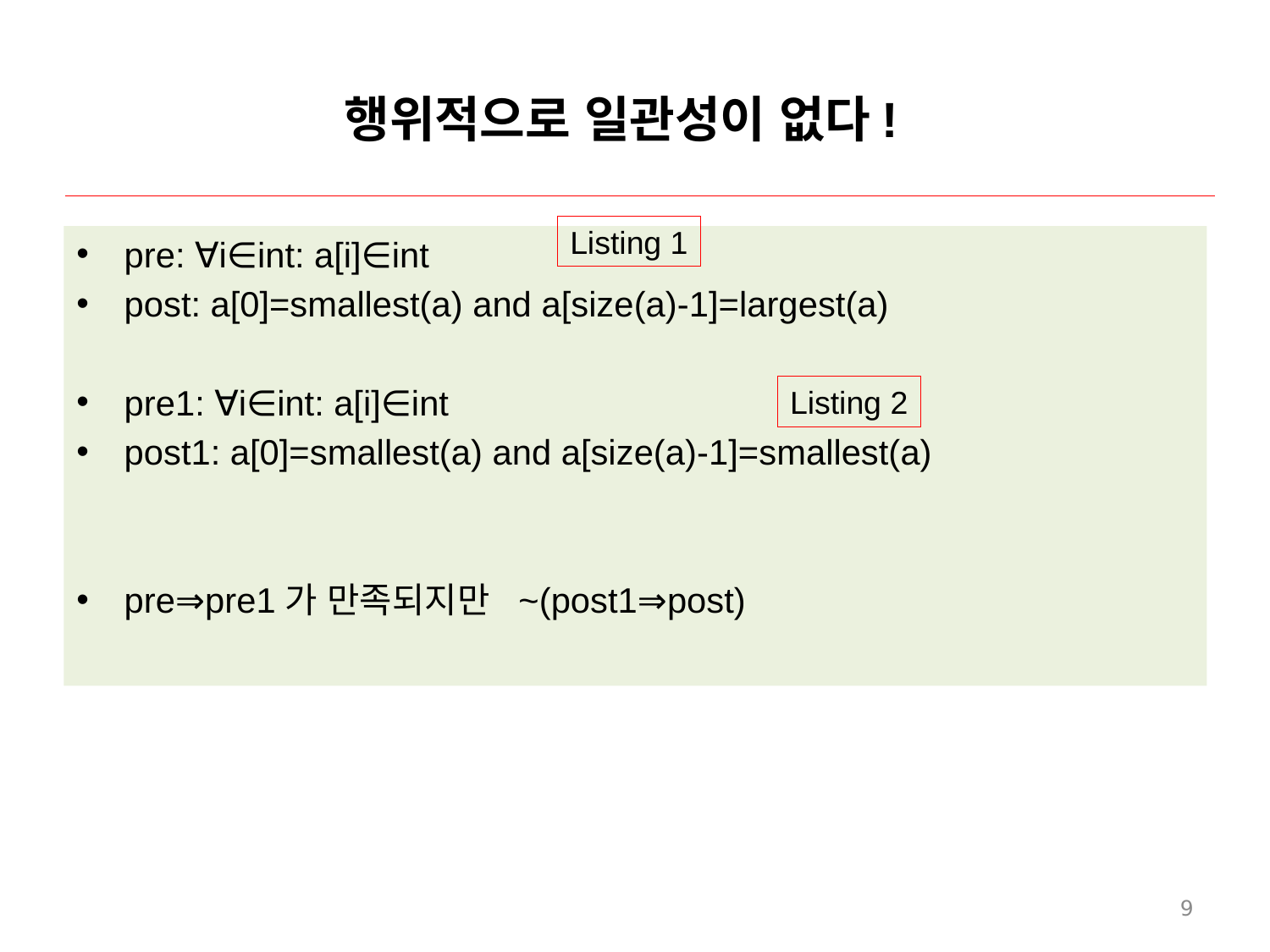

# 행위적으로 일관성이 없다!
Listing 1
pre: ∀i∈int: a[i]∈int
post: a[0]=smallest(a) and a[size(a)-1]=largest(a)

pre1: ∀i∈int: a[i]∈int
post1: a[0]=smallest(a) and a[size(a)-1]=smallest(a)

pre⇒pre1가 만족되지만  ~(post1⇒post)

Listing 2
9